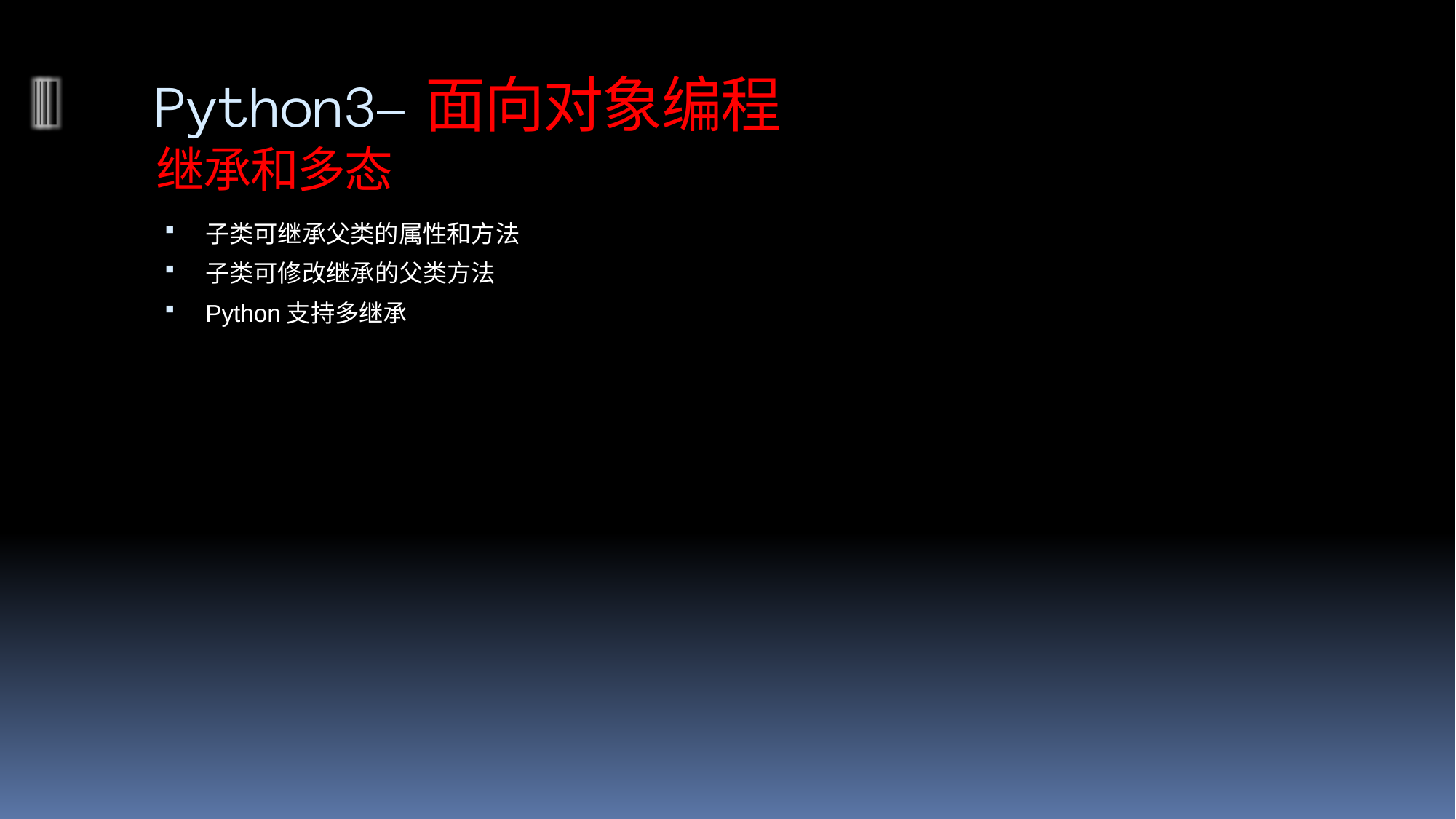

# Python3-面向对象编程 继承和多态
子类可继承父类的属性和方法
子类可修改继承的父类方法
Python支持多继承